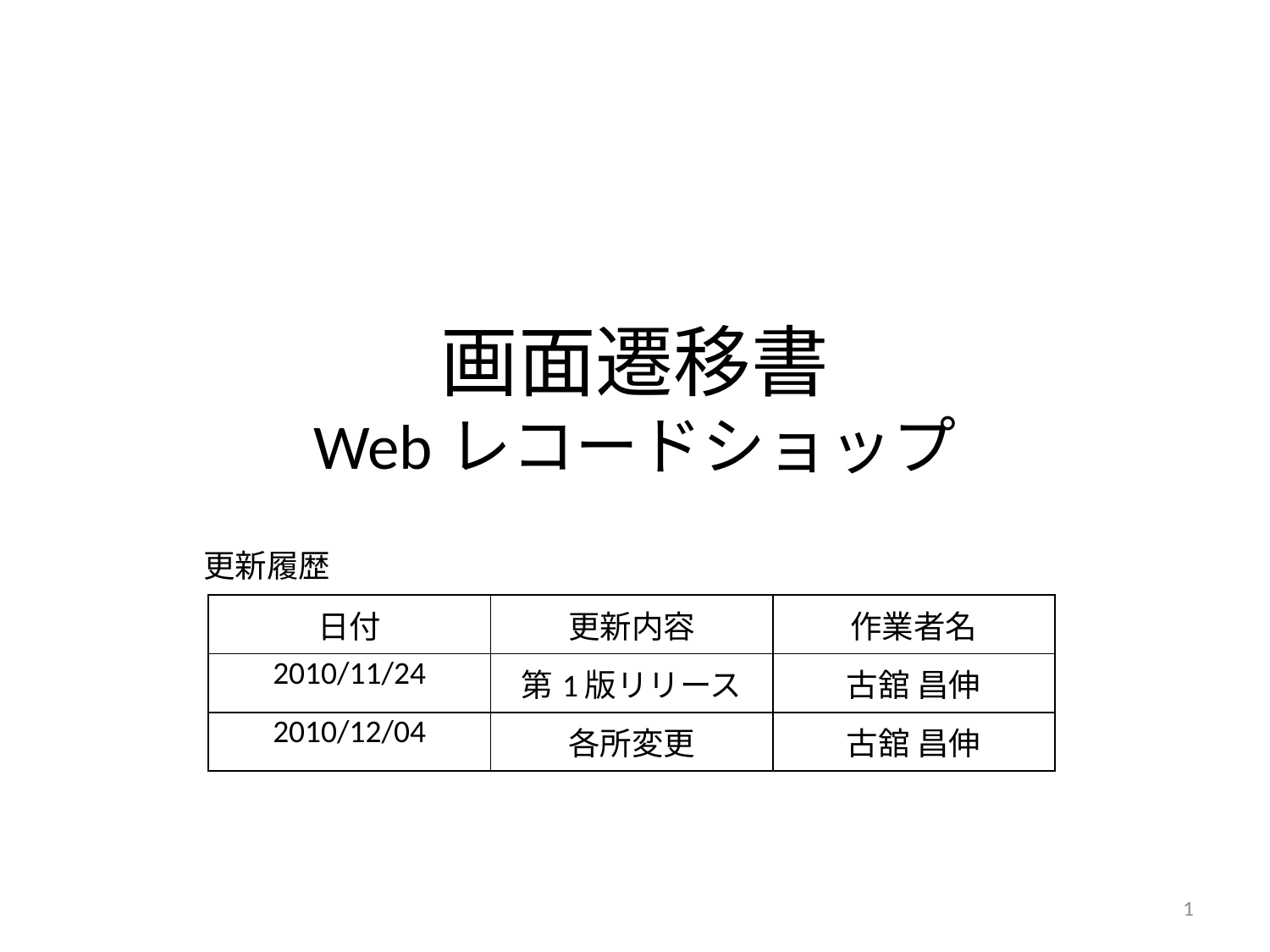

# 画面遷移書 Webレコードショップ
更新履歴

| 日付 | 更新内容 | 作業者名 |
| --- | --- | --- |
| 2010/11/24 | 第1版リリース | 古舘 昌伸 |
| 2010/12/04 | 各所変更 | 古舘 昌伸 |
1